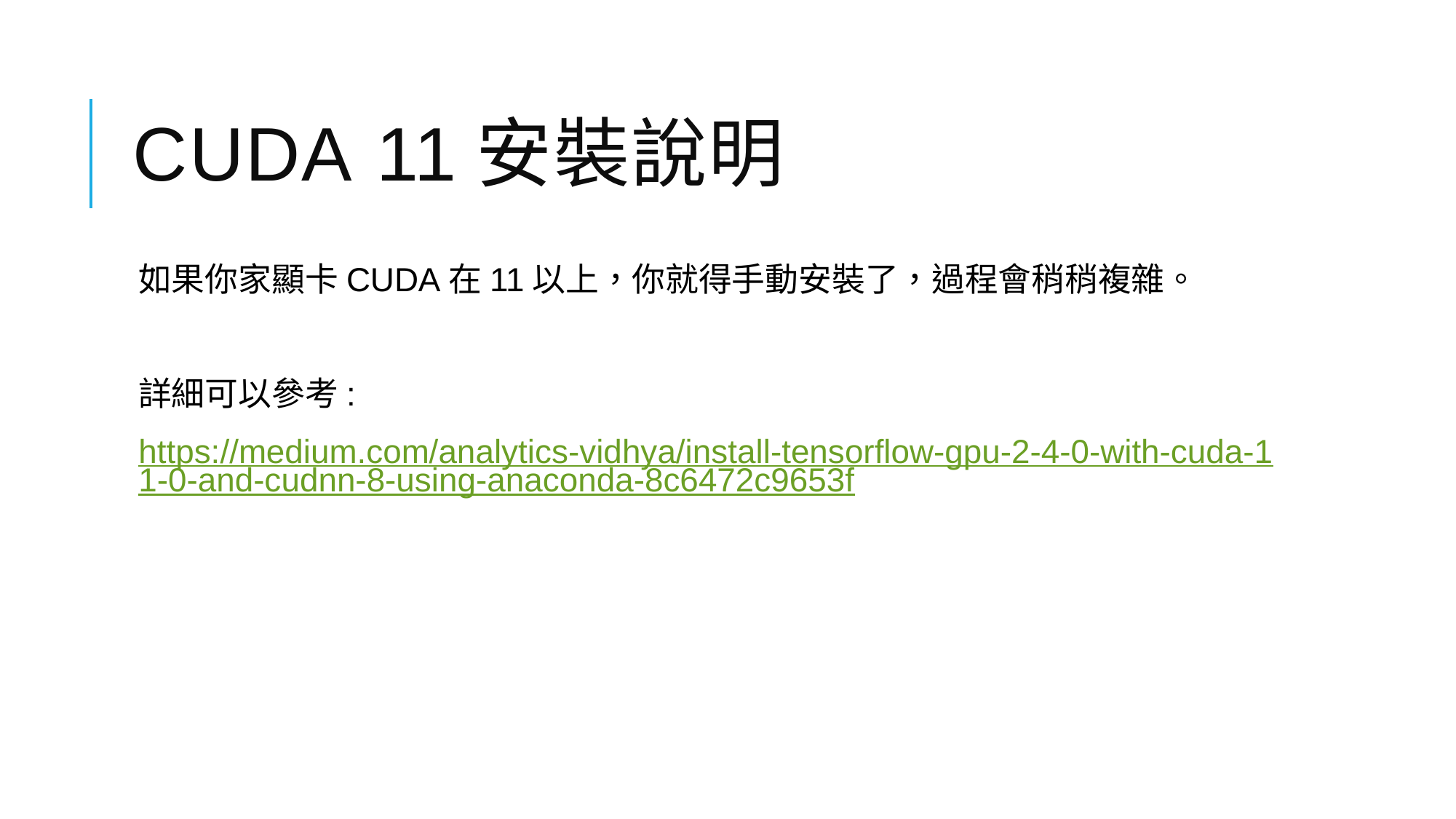

# CUDA 11安裝說明
如果你家顯卡CUDA在11以上，你就得手動安裝了，過程會稍稍複雜。

詳細可以參考:
https://medium.com/analytics-vidhya/install-tensorflow-gpu-2-4-0-with-cuda-11-0-and-cudnn-8-using-anaconda-8c6472c9653f